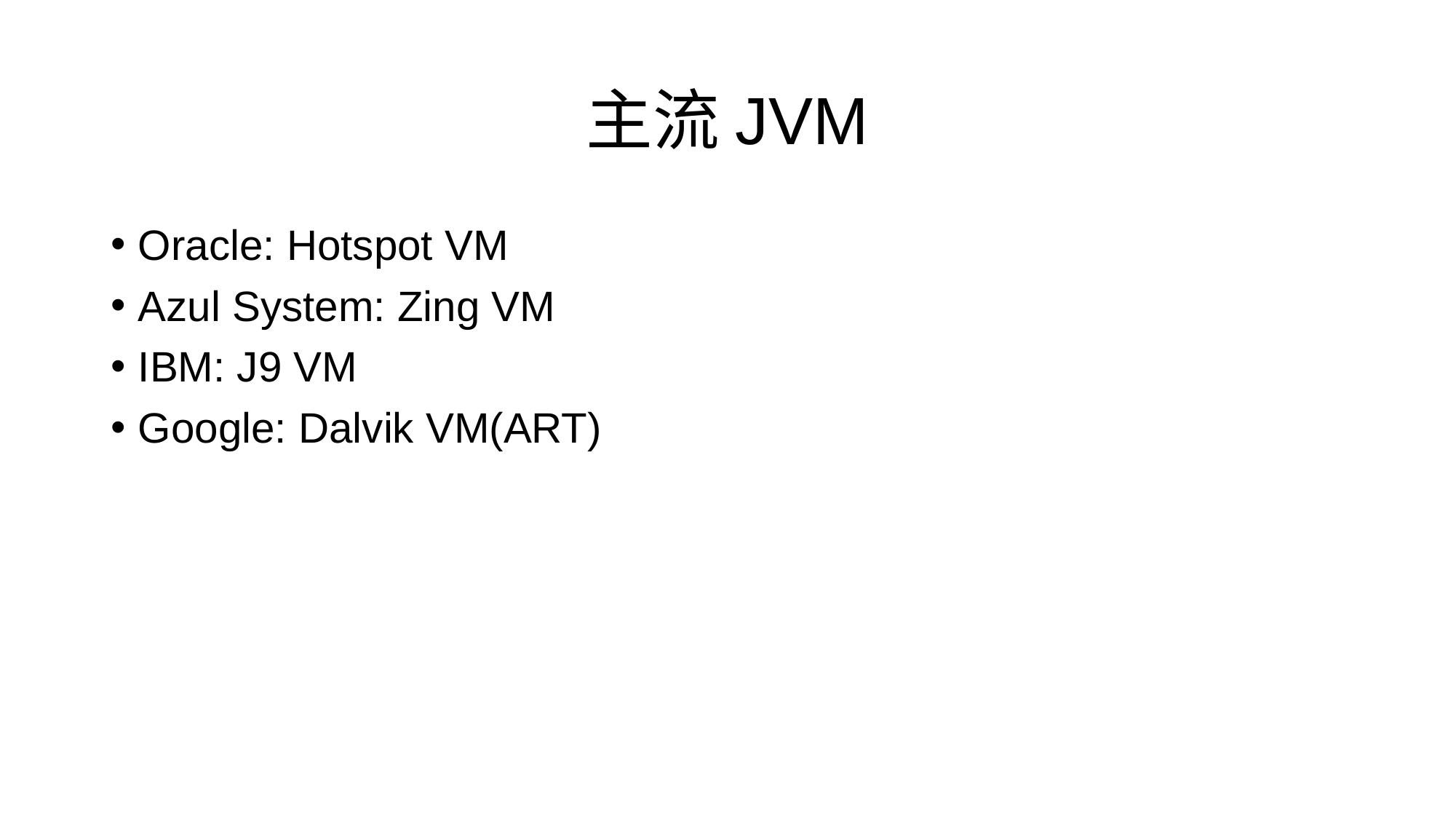

# 主流JVM
Oracle: Hotspot VM
Azul System: Zing VM
IBM: J9 VM
Google: Dalvik VM(ART)